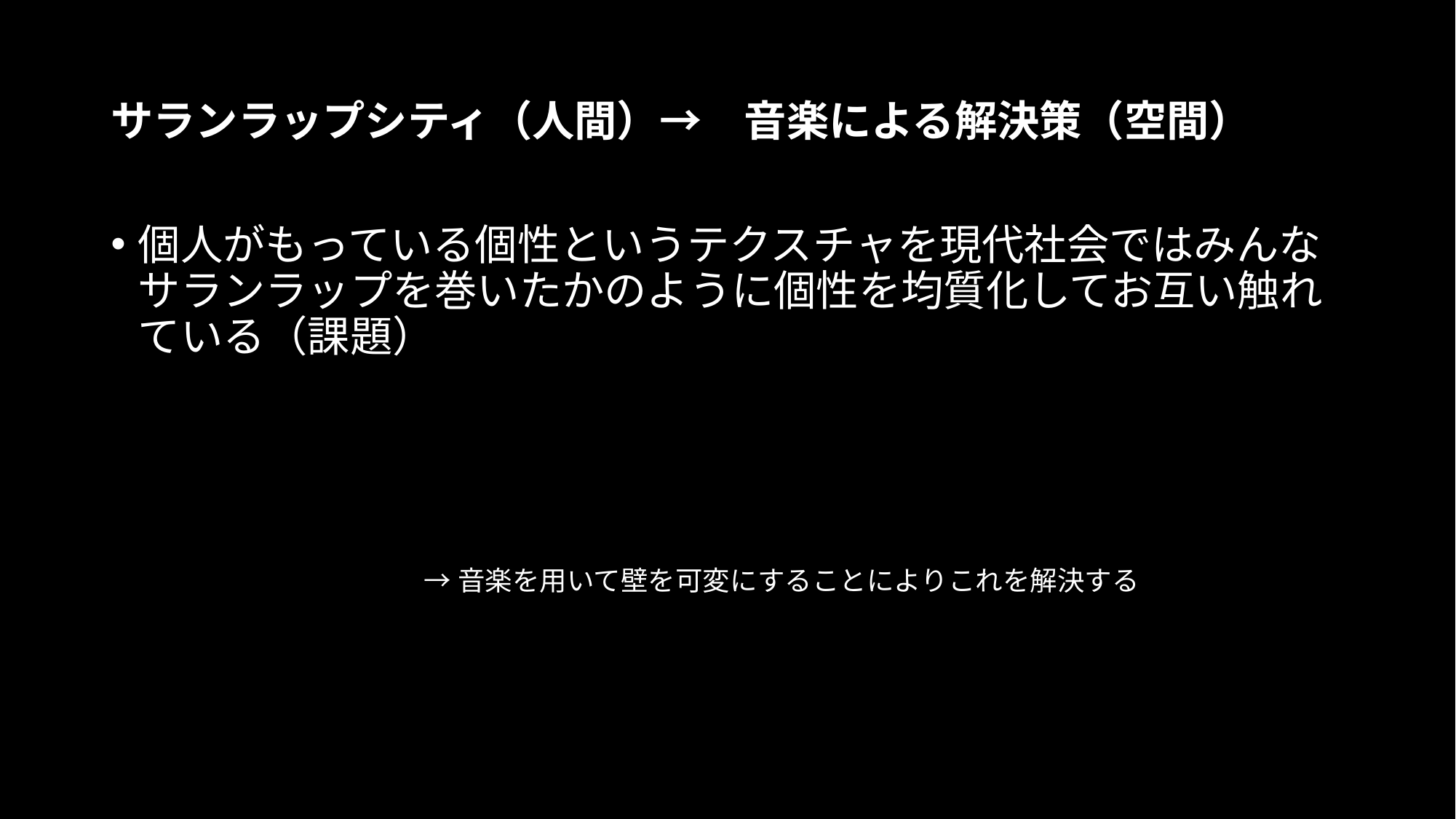

# サランラップシティ（人間）→　音楽による解決策（空間）
個人がもっている個性というテクスチャを現代社会ではみんなサランラップを巻いたかのように個性を均質化してお互い触れている（課題）
→音楽を用いて壁を可変にすることによりこれを解決する